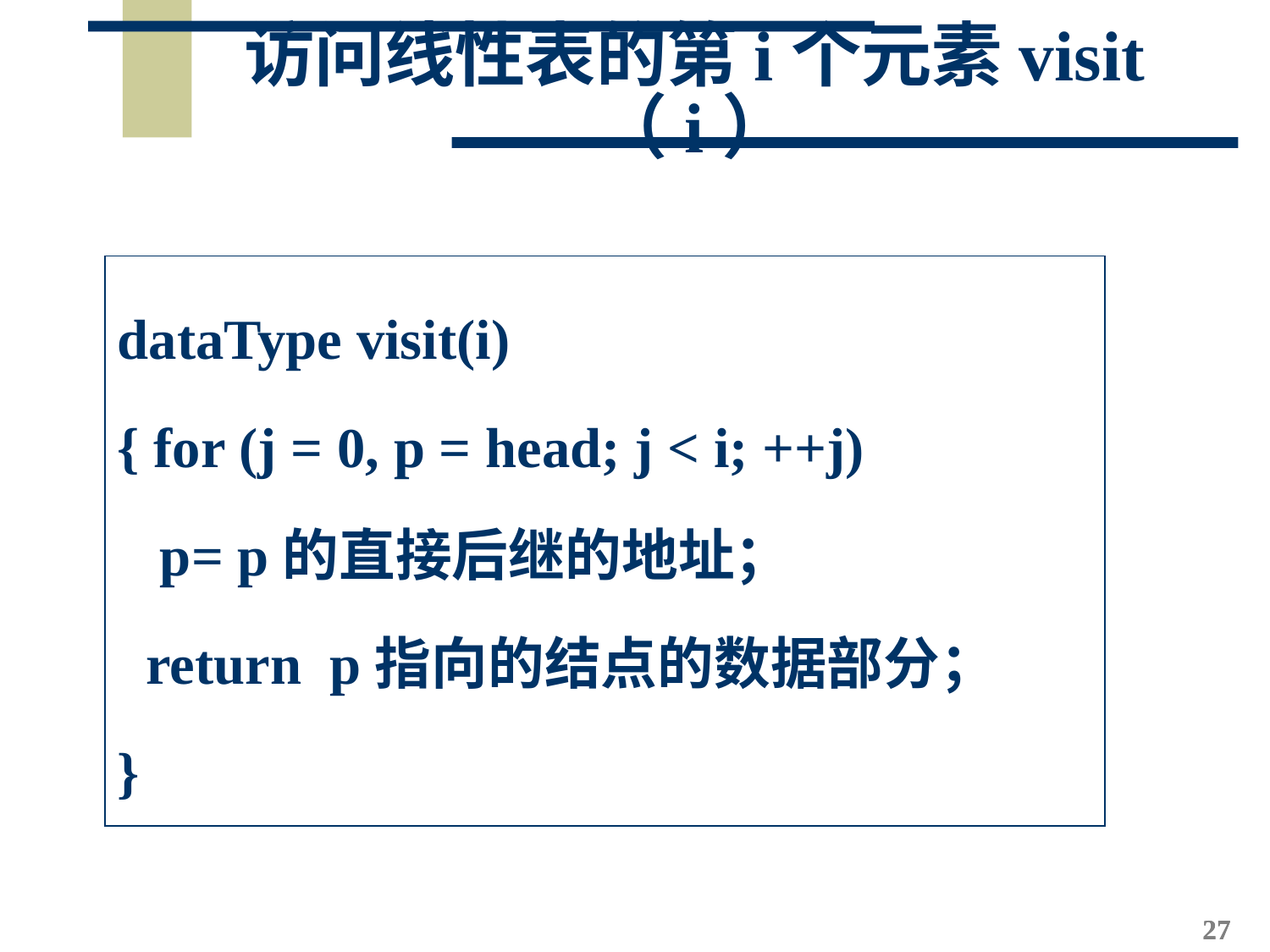

# 访问线性表的第i个元素visit（i）
dataType visit(i)
{ for (j = 0, p = head; j < i; ++j)
   p= p的直接后继的地址；
  return  p指向的结点的数据部分；
}